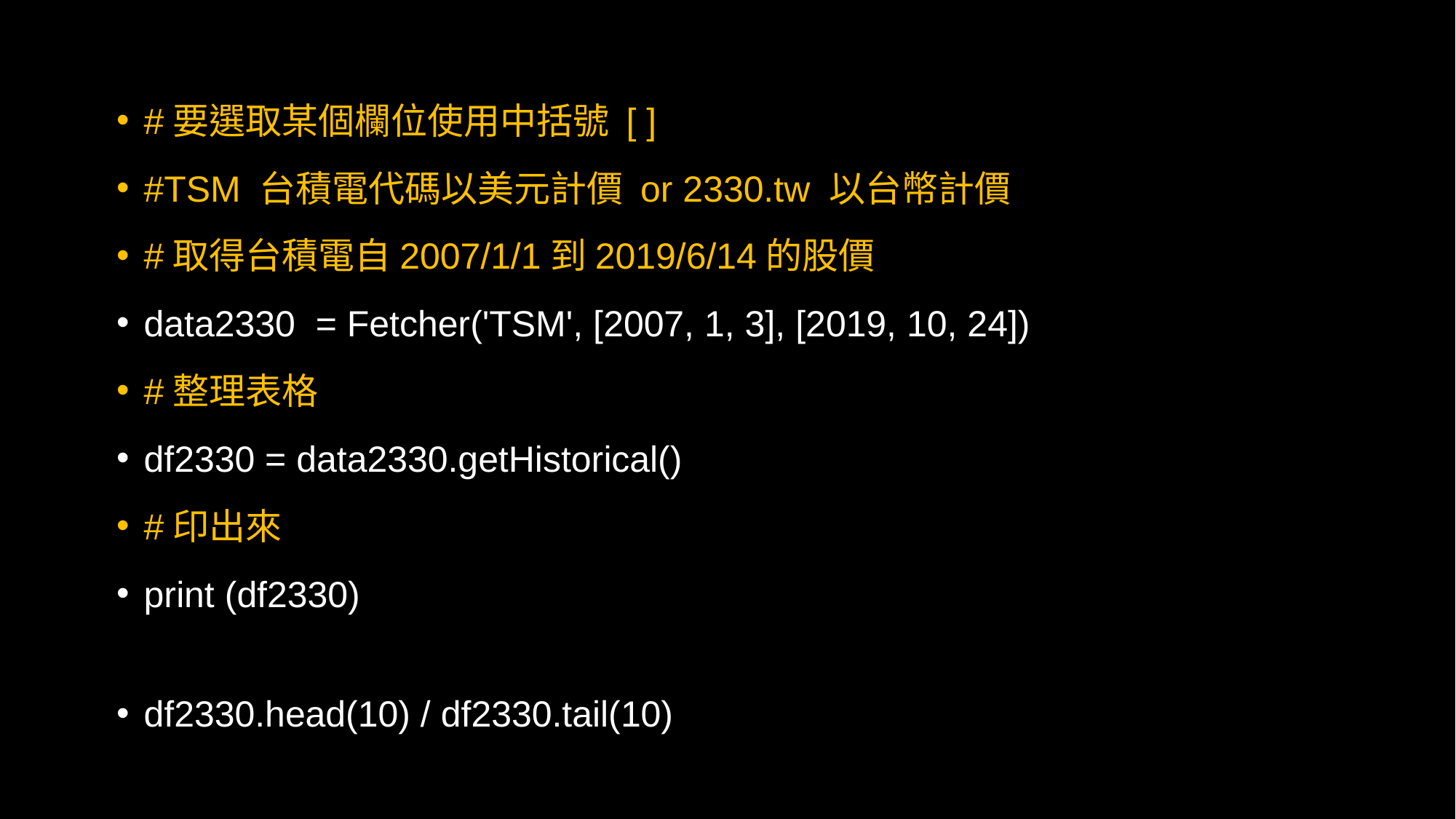

#要選取某個欄位使用中括號 [ ]
#TSM 台積電代碼以美元計價 or 2330.tw 以台幣計價
#取得台積電自2007/1/1到2019/6/14的股價
data2330  = Fetcher('TSM', [2007, 1, 3], [2019, 10, 24])
#整理表格
df2330 = data2330.getHistorical()
#印出來
print (df2330)
df2330.head(10) / df2330.tail(10)